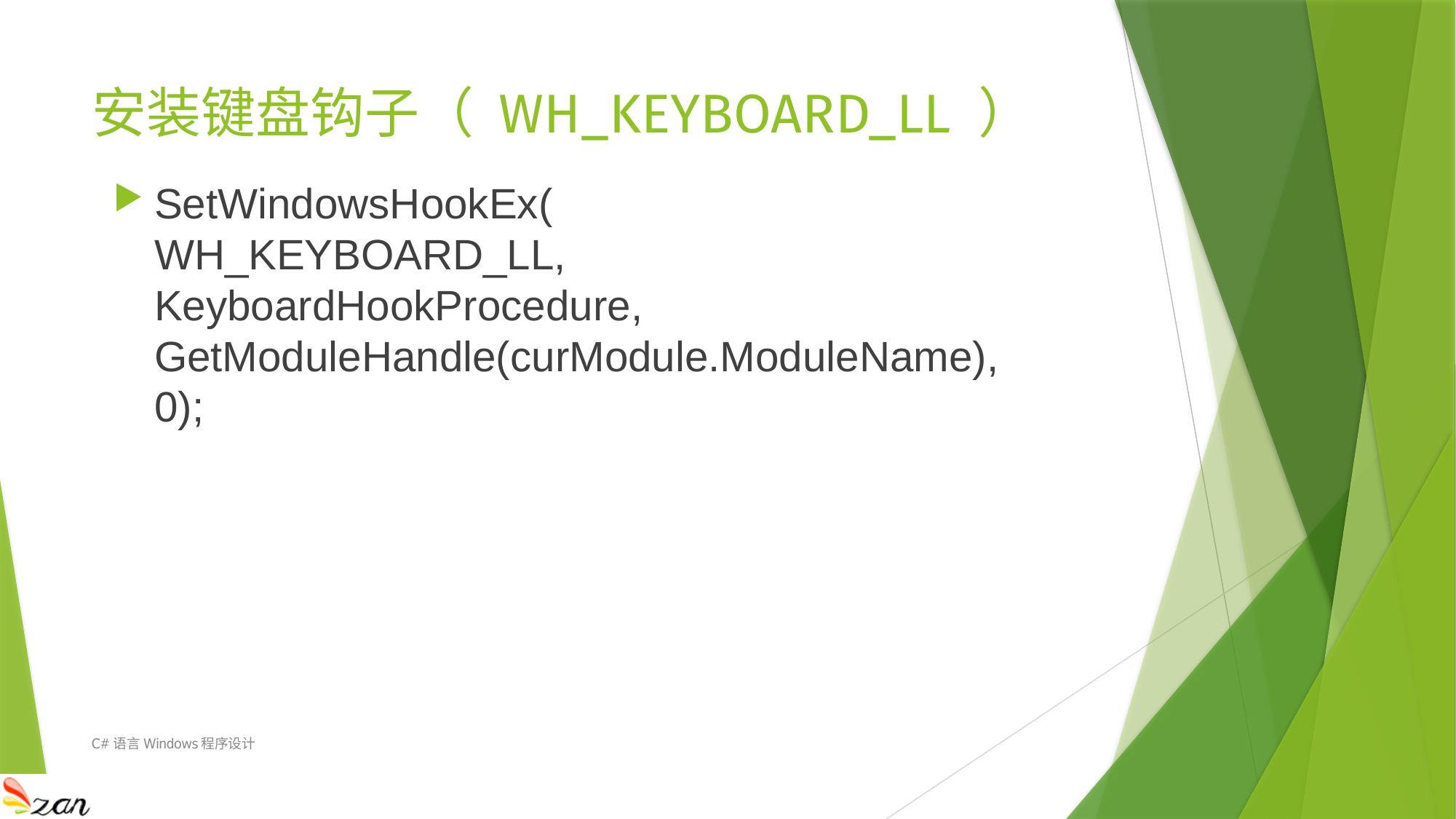

# 安装键盘钩子（ WH_KEYBOARD_LL ）
SetWindowsHookEx(
WH_KEYBOARD_LL,
KeyboardHookProcedure, GetModuleHandle(curModule.ModuleName),
0);
C#语言Windows程序设计